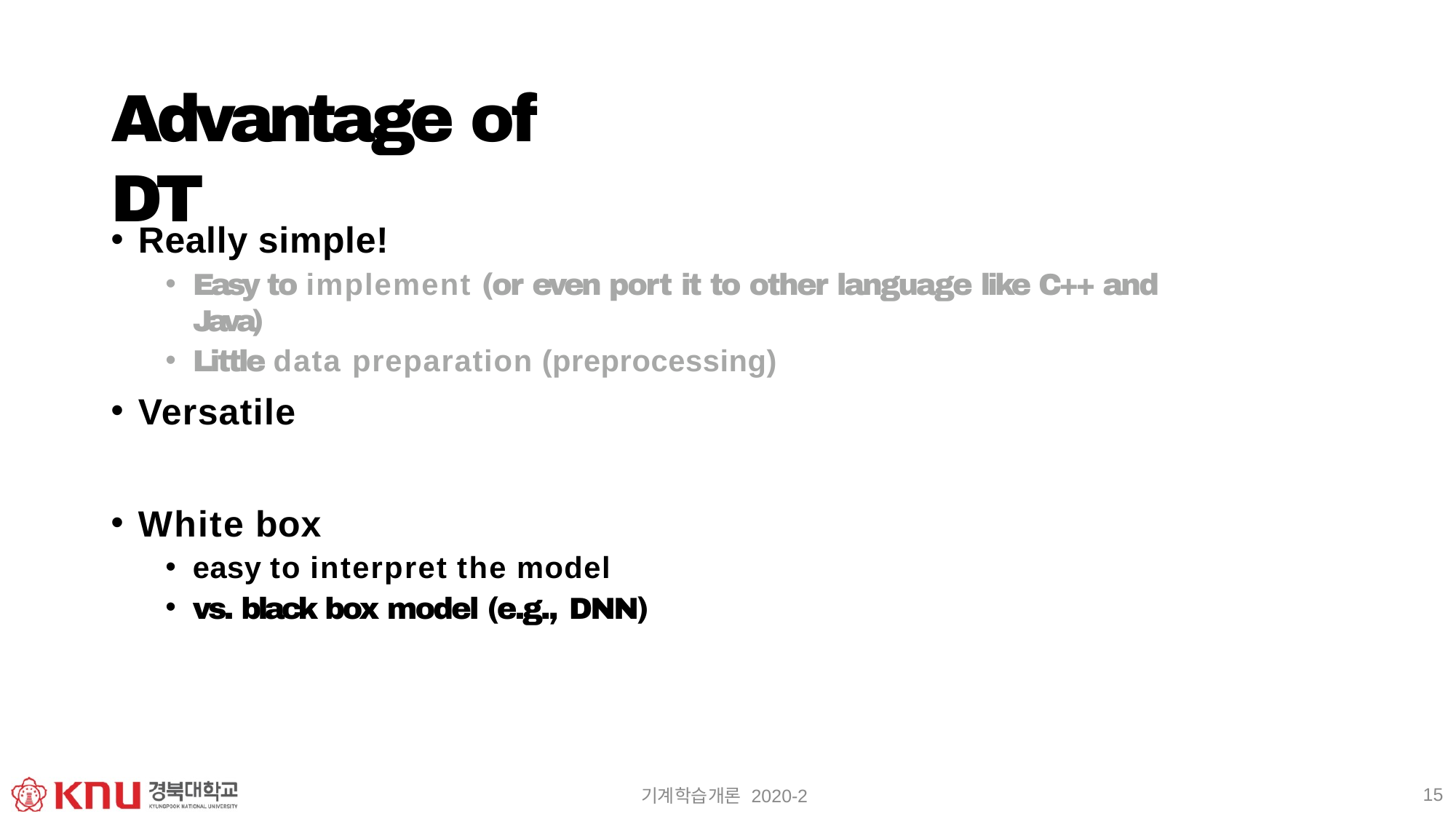

# Advantage of DT
Really simple!
Easy to implement (or even port it to other language like C++ and Java)
Little data preparation (preprocessing)
Versatile

White box
easy to interpret the model
vs. black box model (e.g., DNN)
15
기계학습개론 2020-2